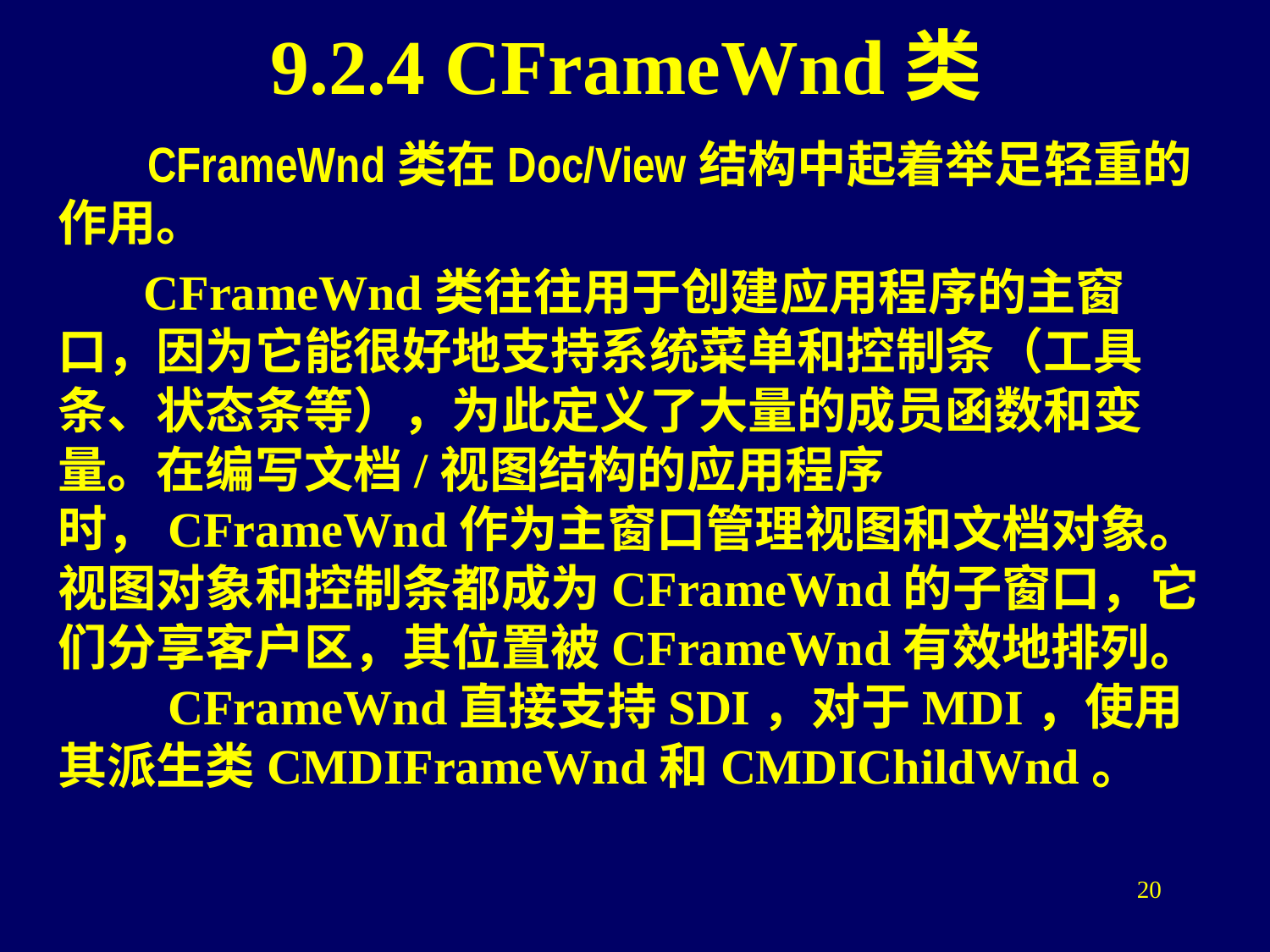

# 9.2.4 CFrameWnd类
        CFrameWnd类在Doc/View结构中起着举足轻重的作用。
       CFrameWnd类往往用于创建应用程序的主窗口，因为它能很好地支持系统菜单和控制条（工具条、状态条等），为此定义了大量的成员函数和变量。在编写文档/视图结构的应用程序时，CFrameWnd作为主窗口管理视图和文档对象。视图对象和控制条都成为CFrameWnd的子窗口，它们分享客户区，其位置被CFrameWnd有效地排列。
　　CFrameWnd直接支持SDI，对于MDI，使用其派生类CMDIFrameWnd和CMDIChildWnd。
20